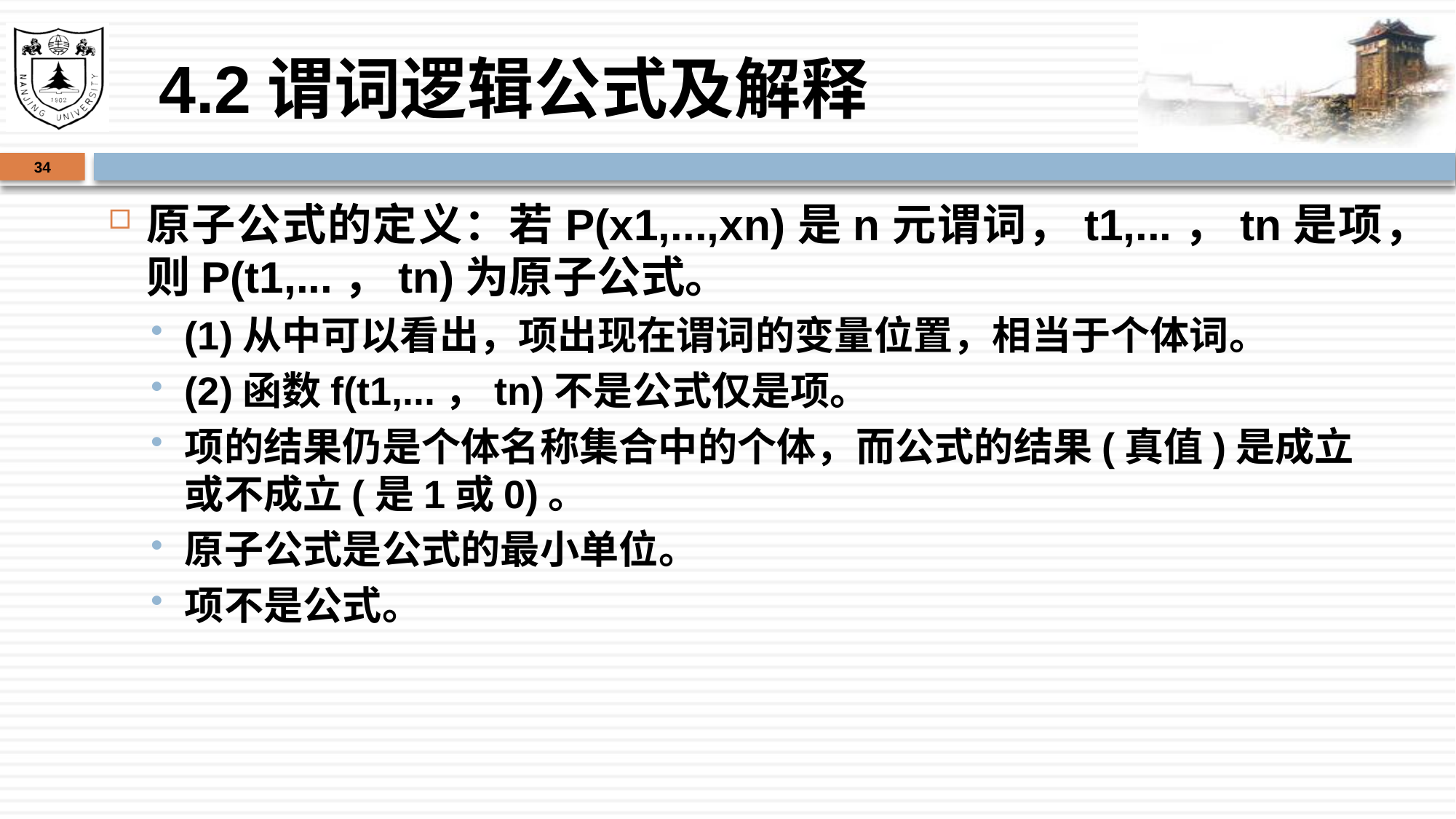

# 4.2谓词逻辑公式及解释
34
原子公式的定义：若P(x1,...,xn)是n元谓词，t1,...，tn是项，则P(t1,...，tn)为原子公式。
(1)从中可以看出，项出现在谓词的变量位置，相当于个体词。
(2)函数f(t1,...，tn)不是公式仅是项。
项的结果仍是个体名称集合中的个体，而公式的结果(真值)是成立或不成立(是1或0)。
原子公式是公式的最小单位。
项不是公式。